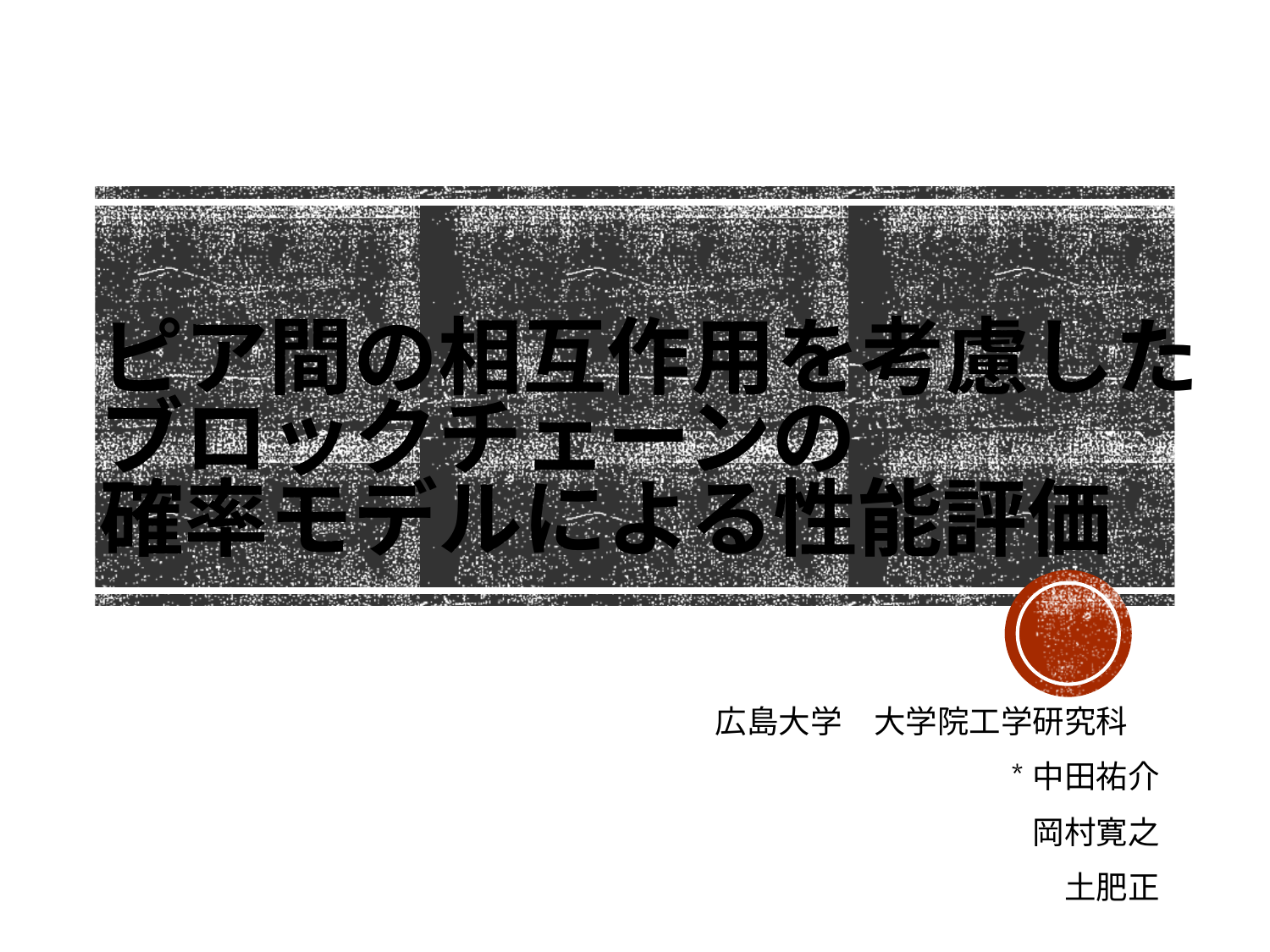

ピア間の相互作用を考慮したブロックチェーンの
確率モデルによる性能評価
広島大学　大学院工学研究科
*中田祐介
　岡村寛之
　　土肥正